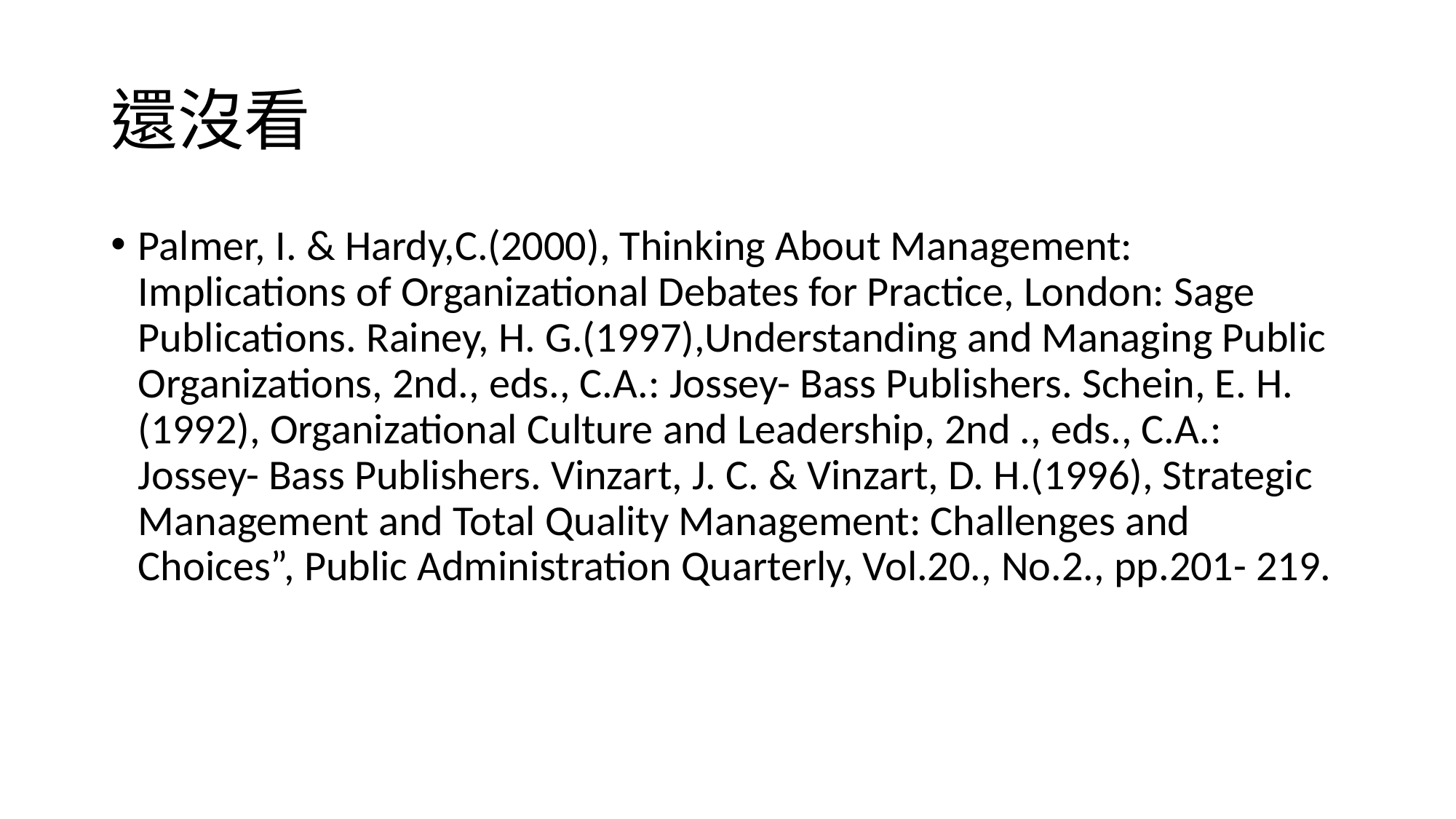

# 還沒看
Palmer, I. & Hardy,C.(2000), Thinking About Management: Implications of Organizational Debates for Practice, London: Sage Publications. Rainey, H. G.(1997),Understanding and Managing Public Organizations, 2nd., eds., C.A.: Jossey- Bass Publishers. Schein, E. H.(1992), Organizational Culture and Leadership, 2nd ., eds., C.A.: Jossey- Bass Publishers. Vinzart, J. C. & Vinzart, D. H.(1996), Strategic Management and Total Quality Management: Challenges and Choices”, Public Administration Quarterly, Vol.20., No.2., pp.201- 219.